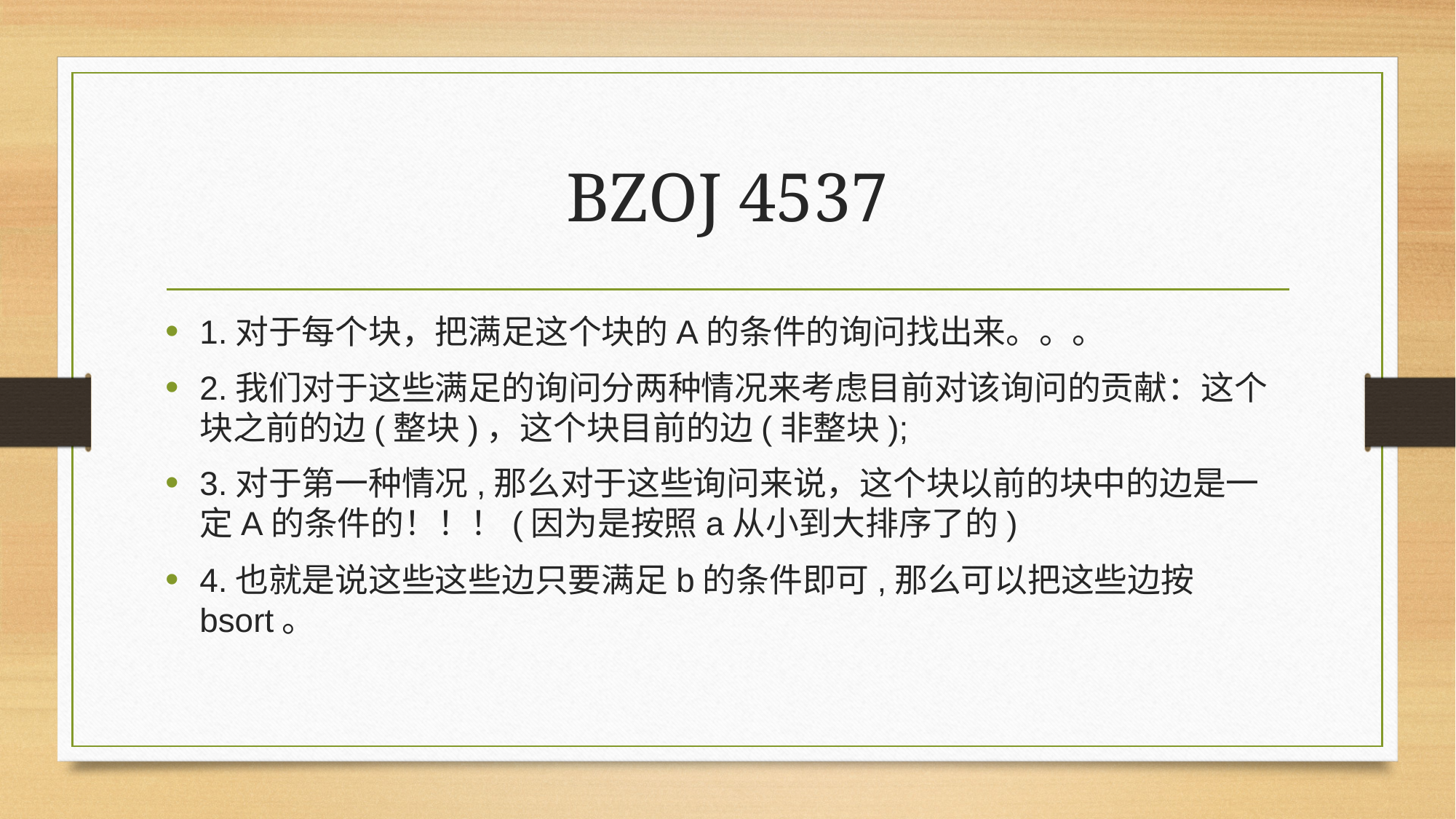

# BZOJ 4537
1.对于每个块，把满足这个块的A的条件的询问找出来。。。
2.我们对于这些满足的询问分两种情况来考虑目前对该询问的贡献：这个块之前的边(整块)，这个块目前的边(非整块);
3.对于第一种情况,那么对于这些询问来说，这个块以前的块中的边是一定A的条件的！！！(因为是按照a从小到大排序了的)
4.也就是说这些这些边只要满足b的条件即可,那么可以把这些边按bsort。